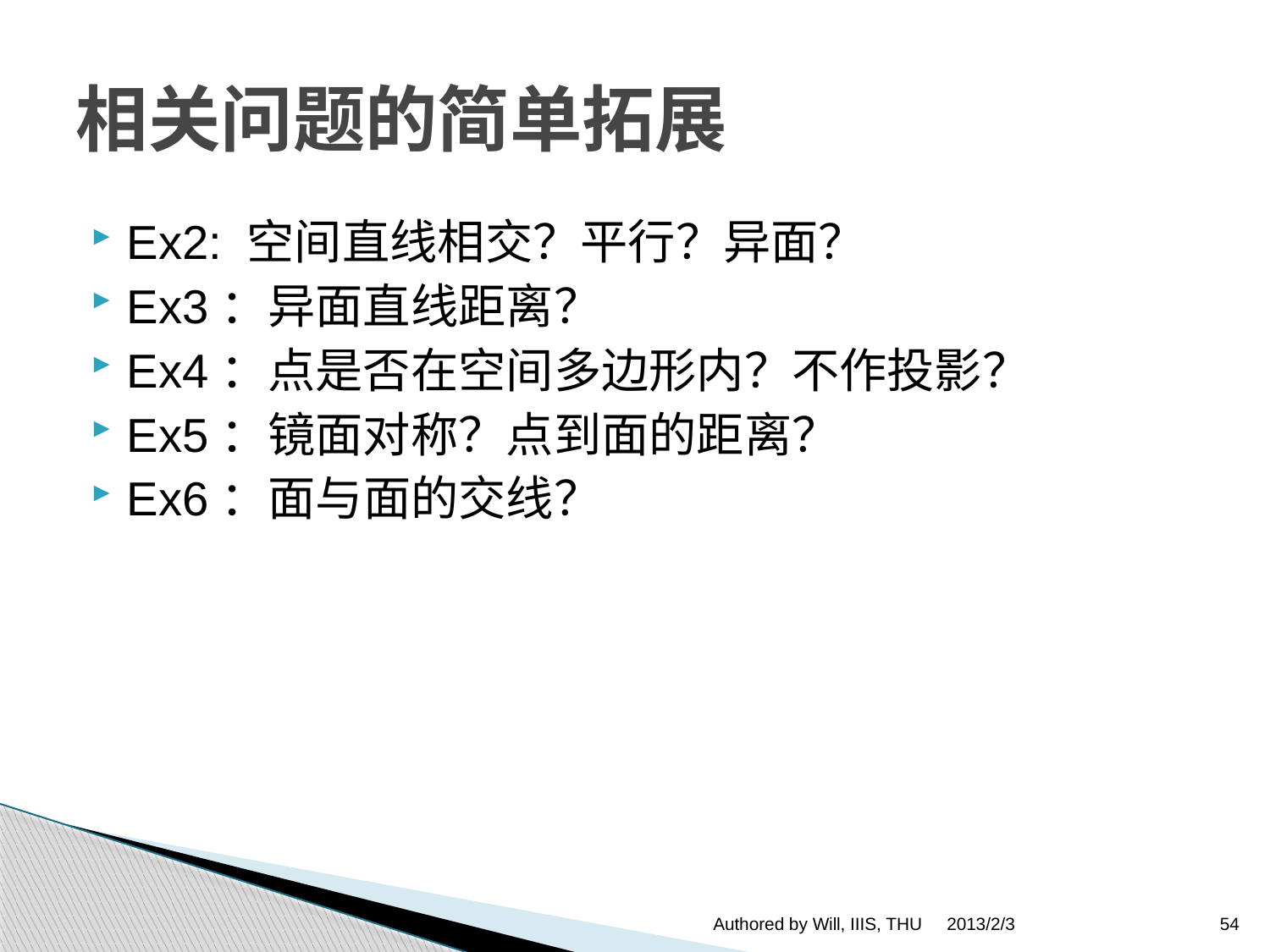

# 相关问题的简单拓展
Ex2: 空间直线相交？平行？异面？
Ex3：异面直线距离？
Ex4：点是否在空间多边形内？不作投影？
Ex5：镜面对称？点到面的距离？
Ex6：面与面的交线？
Authored by Will, IIIS, THU
2013/2/3
54